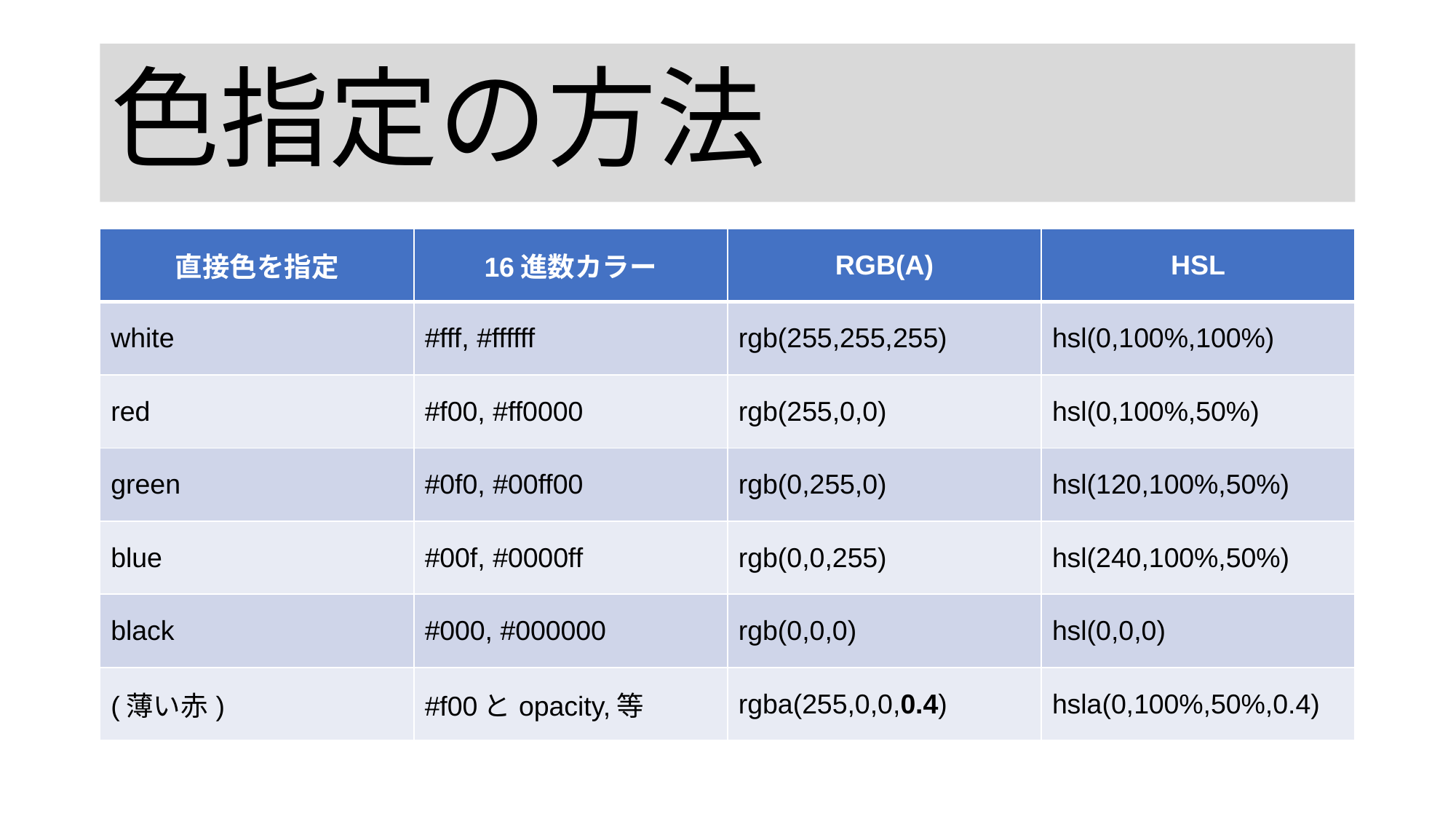

# 色指定の方法

| 直接色を指定 | 16進数カラー | RGB(A) | HSL |
| --- | --- | --- | --- |
| white | #fff, #ffffff | rgb(255,255,255) | hsl(0,100%,100%) |
| red | #f00, #ff0000 | rgb(255,0,0) | hsl(0,100%,50%) |
| green | #0f0, #00ff00 | rgb(0,255,0) | hsl(120,100%,50%) |
| blue | #00f, #0000ff | rgb(0,0,255) | hsl(240,100%,50%) |
| black | #000, #000000 | rgb(0,0,0) | hsl(0,0,0) |
| (薄い赤) | #f00とopacity,等 | rgba(255,0,0,0.4) | hsla(0,100%,50%,0.4) |